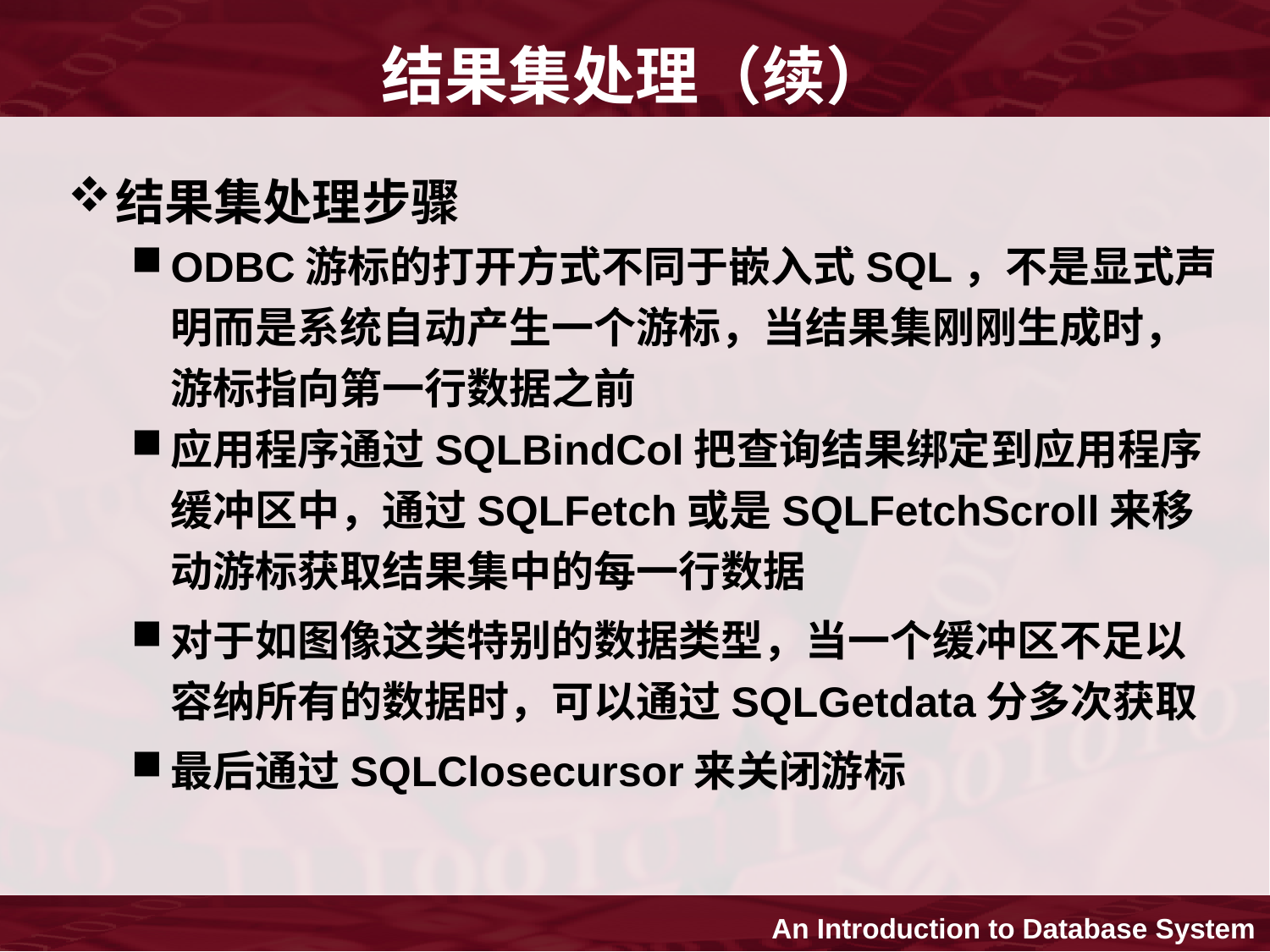

# 结果集处理（续）
结果集处理步骤
ODBC游标的打开方式不同于嵌入式SQL，不是显式声明而是系统自动产生一个游标，当结果集刚刚生成时，游标指向第一行数据之前
应用程序通过SQLBindCol把查询结果绑定到应用程序缓冲区中，通过SQLFetch或是SQLFetchScroll来移动游标获取结果集中的每一行数据
对于如图像这类特别的数据类型，当一个缓冲区不足以容纳所有的数据时，可以通过SQLGetdata分多次获取
最后通过SQLClosecursor来关闭游标